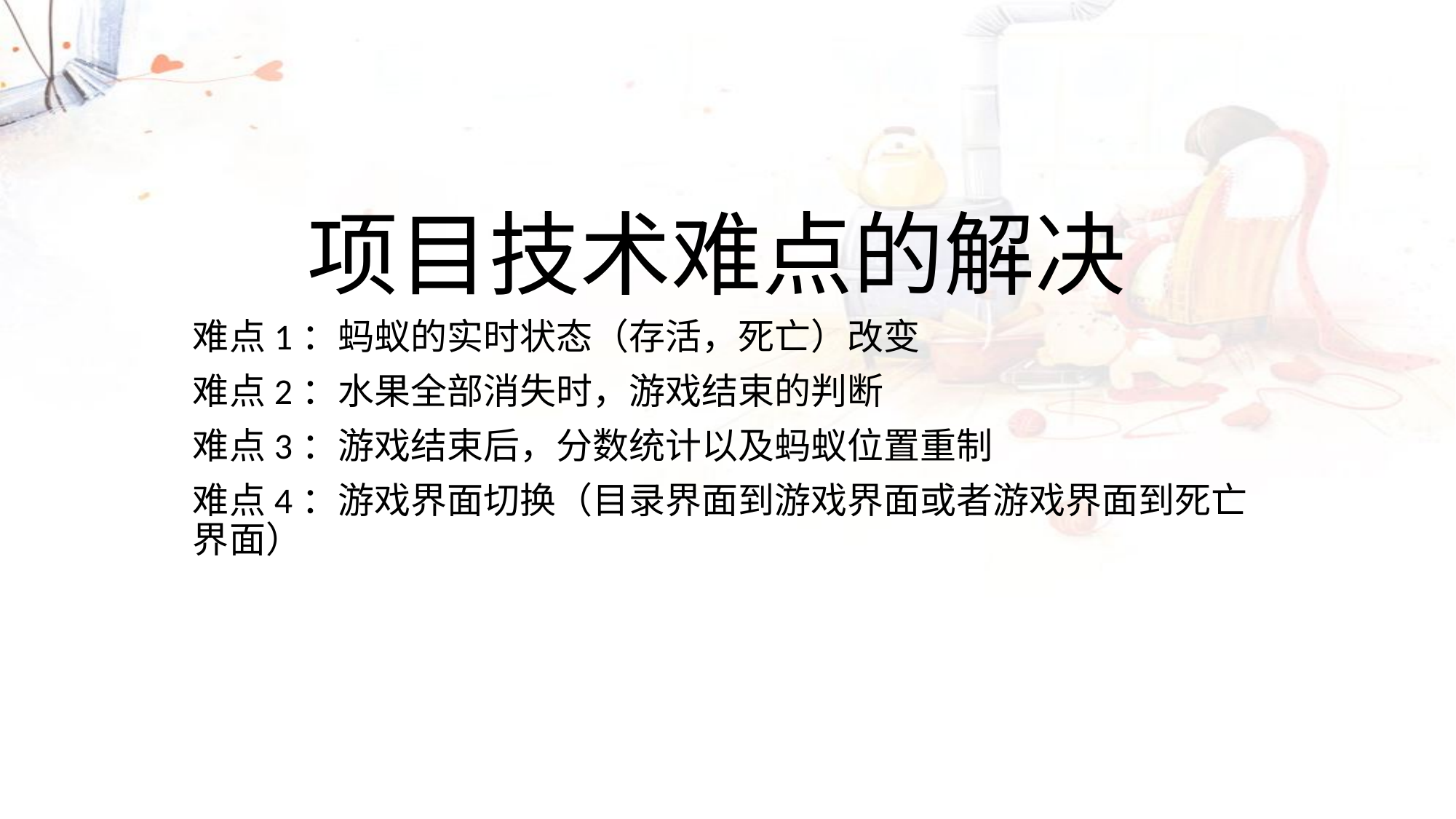

# 项目技术难点的解决
难点1：蚂蚁的实时状态（存活，死亡）改变
难点2：水果全部消失时，游戏结束的判断
难点3：游戏结束后，分数统计以及蚂蚁位置重制
难点4：游戏界面切换（目录界面到游戏界面或者游戏界面到死亡界面）